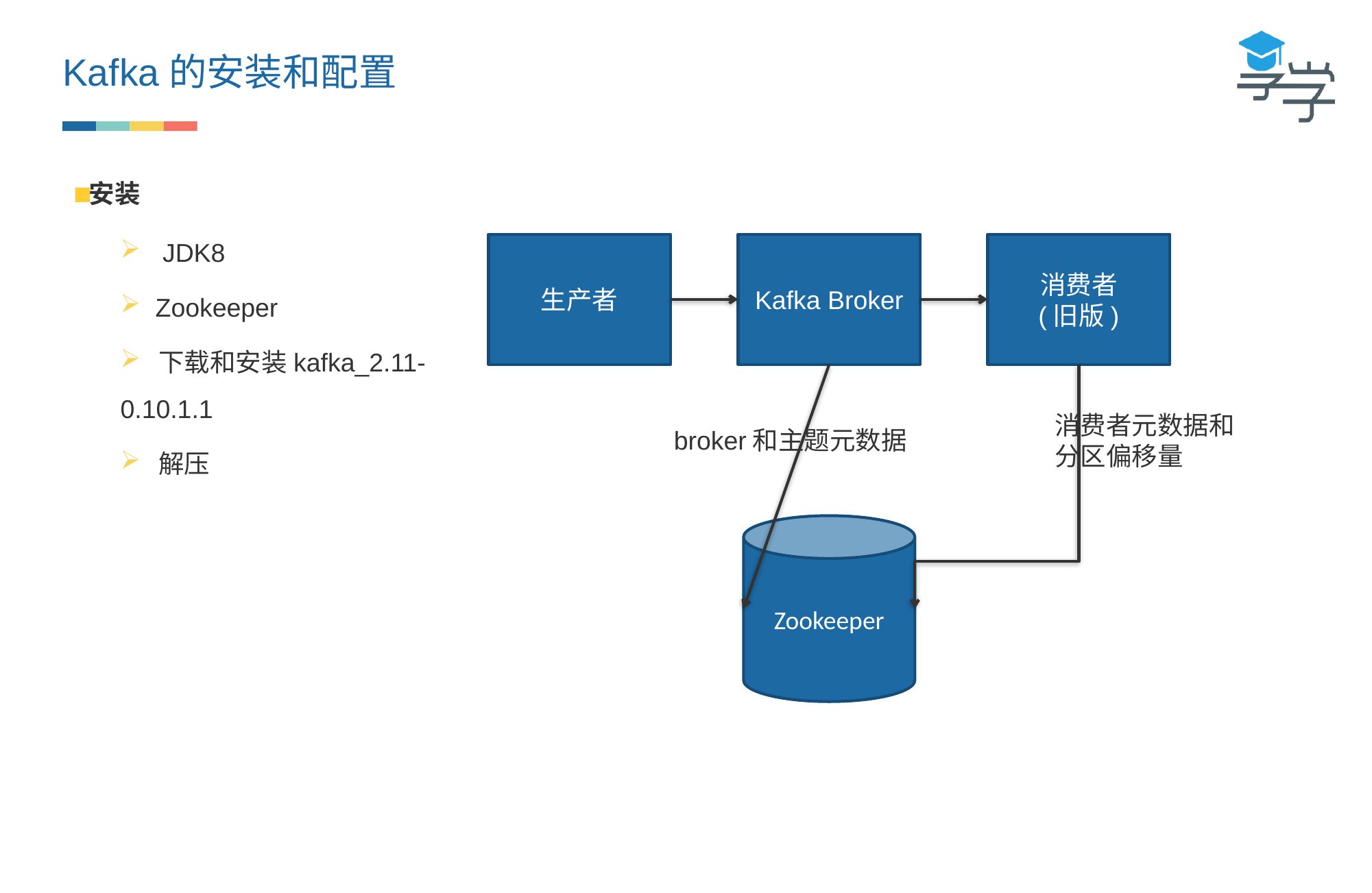

Kafka的安装和配置

安装
   JDK8
  Zookeeper
  下载和安装kafka_2.11-0.10.1.1
  解压
生产者
Kafka Broker
消费者
(旧版)
消费者元数据和
分区偏移量
broker和主题元数据
Zookeeper